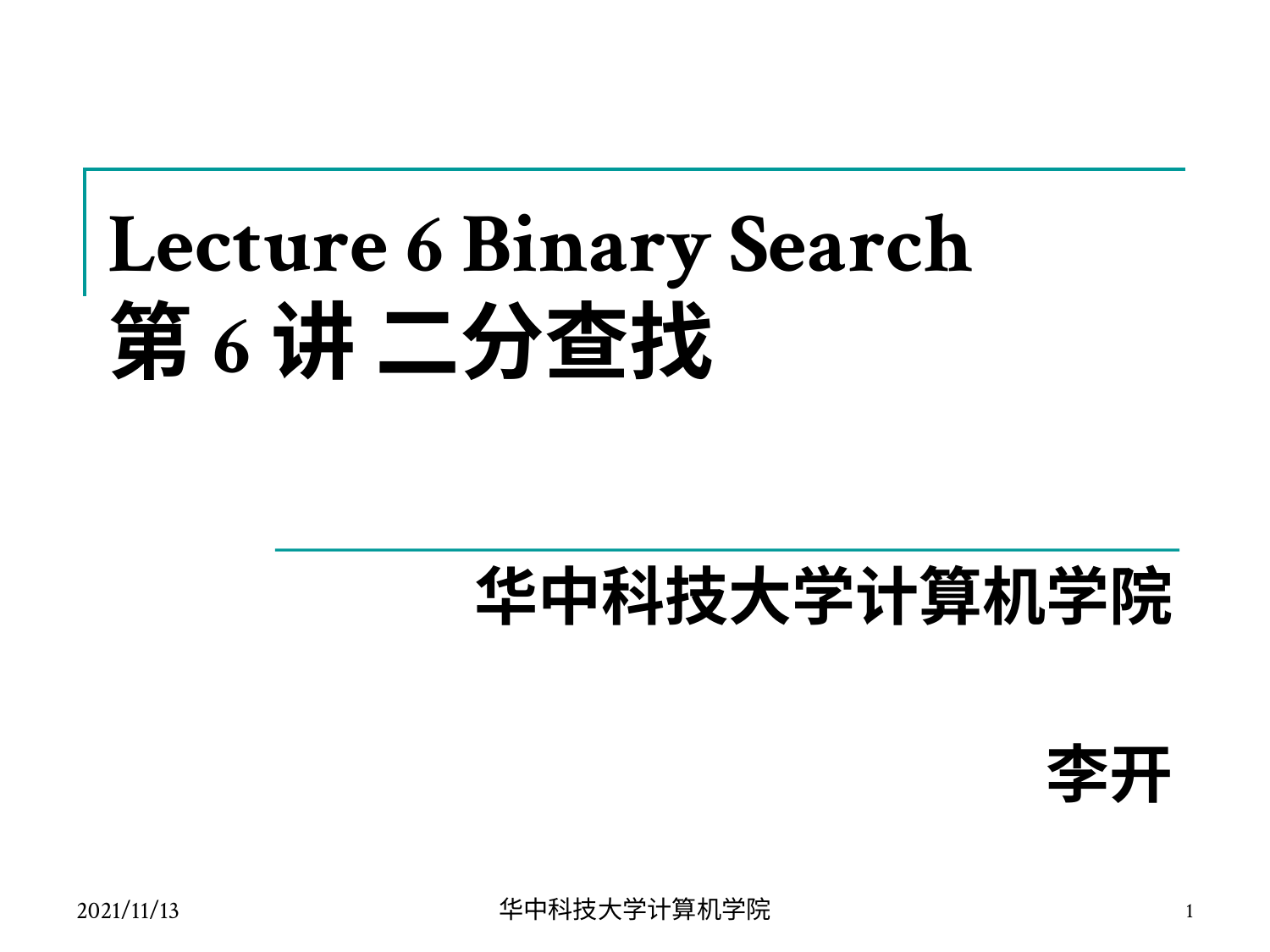

# Lecture 6 Binary Search 第6讲 二分查找
华中科技大学计算机学院

李开
2021/11/13
华中科技大学计算机学院
1